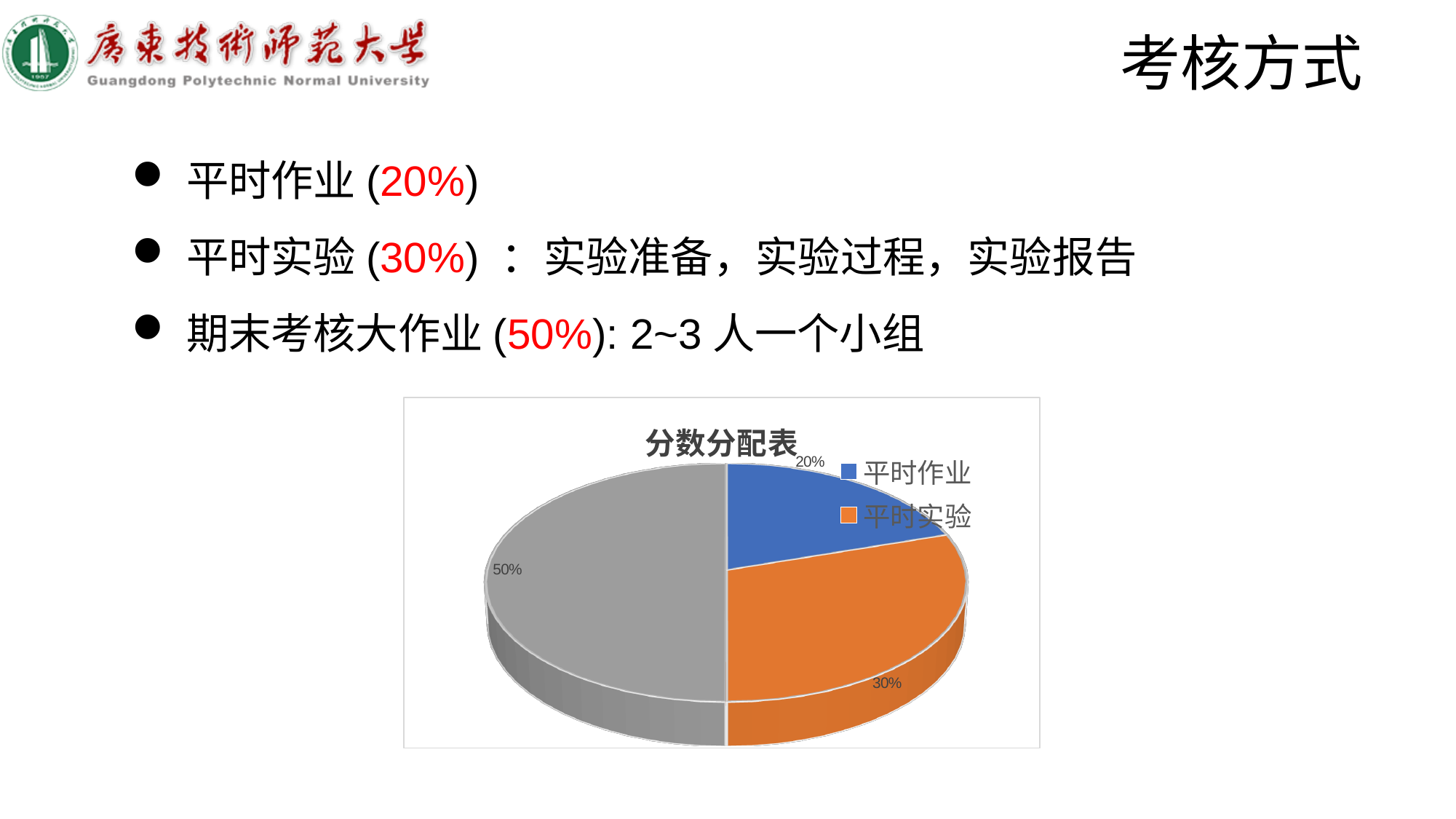

考核方式
平时作业(20%)
平时实验(30%) ：实验准备，实验过程，实验报告
期末考核大作业(50%): 2~3人一个小组

[unsupported chart]

12